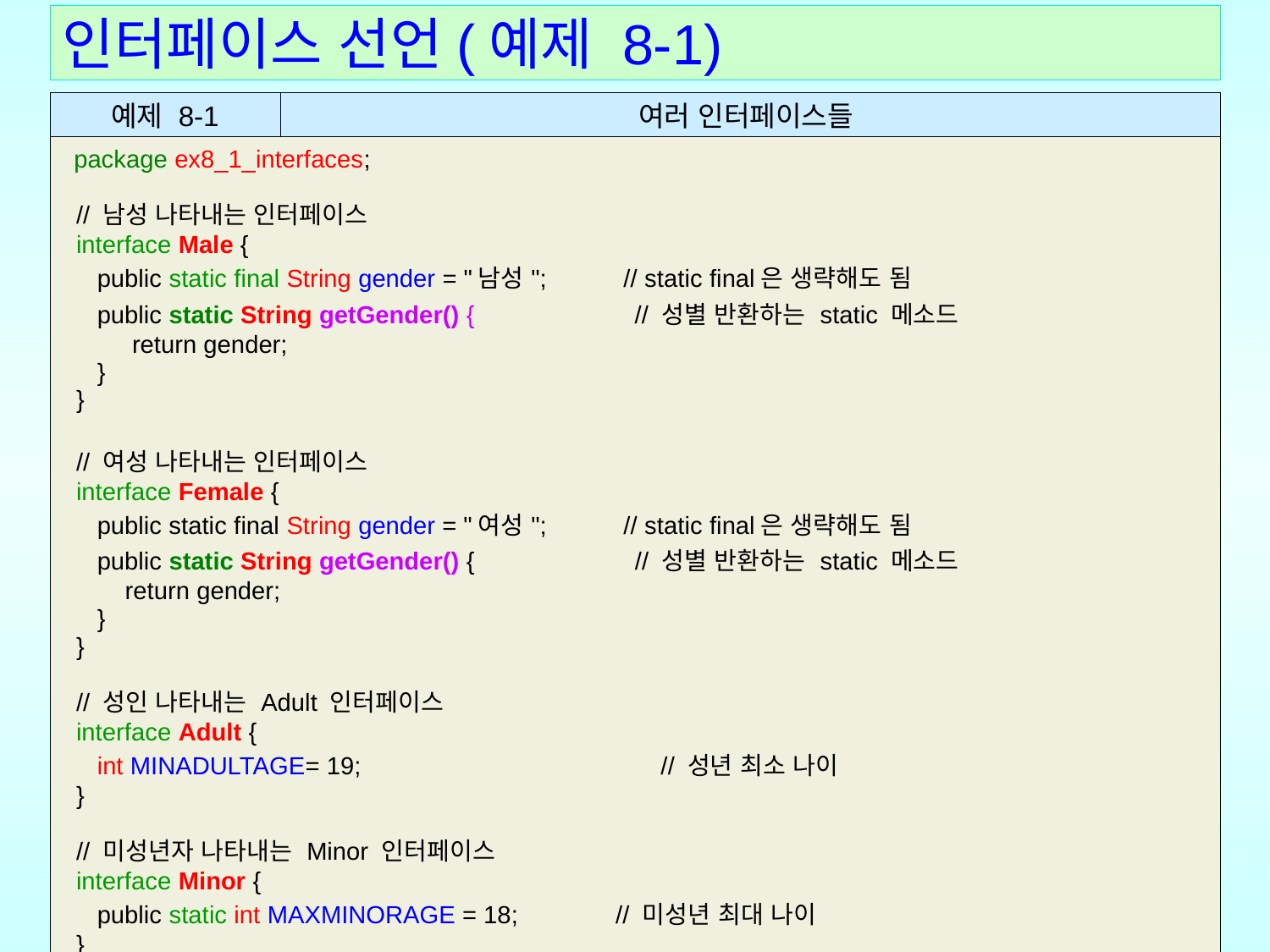

# 인터페이스 선언(예제 8-1)
| 예제 8-1 | 여러 인터페이스들 |
| --- | --- |
| package ex8\_1\_interfaces; // 남성 나타내는 인터페이스 interface Male { public static final String gender = "남성"; // static final은 생략해도 됨 public static String getGender() { // 성별 반환하는 static 메소드 return gender; } } // 여성 나타내는 인터페이스 interface Female { public static final String gender = "여성"; // static final은 생략해도 됨 public static String getGender() { // 성별 반환하는 static 메소드 return gender; } } // 성인 나타내는 Adult 인터페이스 interface Adult { int MINADULTAGE= 19; // 성년 최소 나이 } // 미성년자 나타내는 Minor 인터페이스 interface Minor { public static int MAXMINORAGE = 18; // 미성년 최대 나이 } |  |